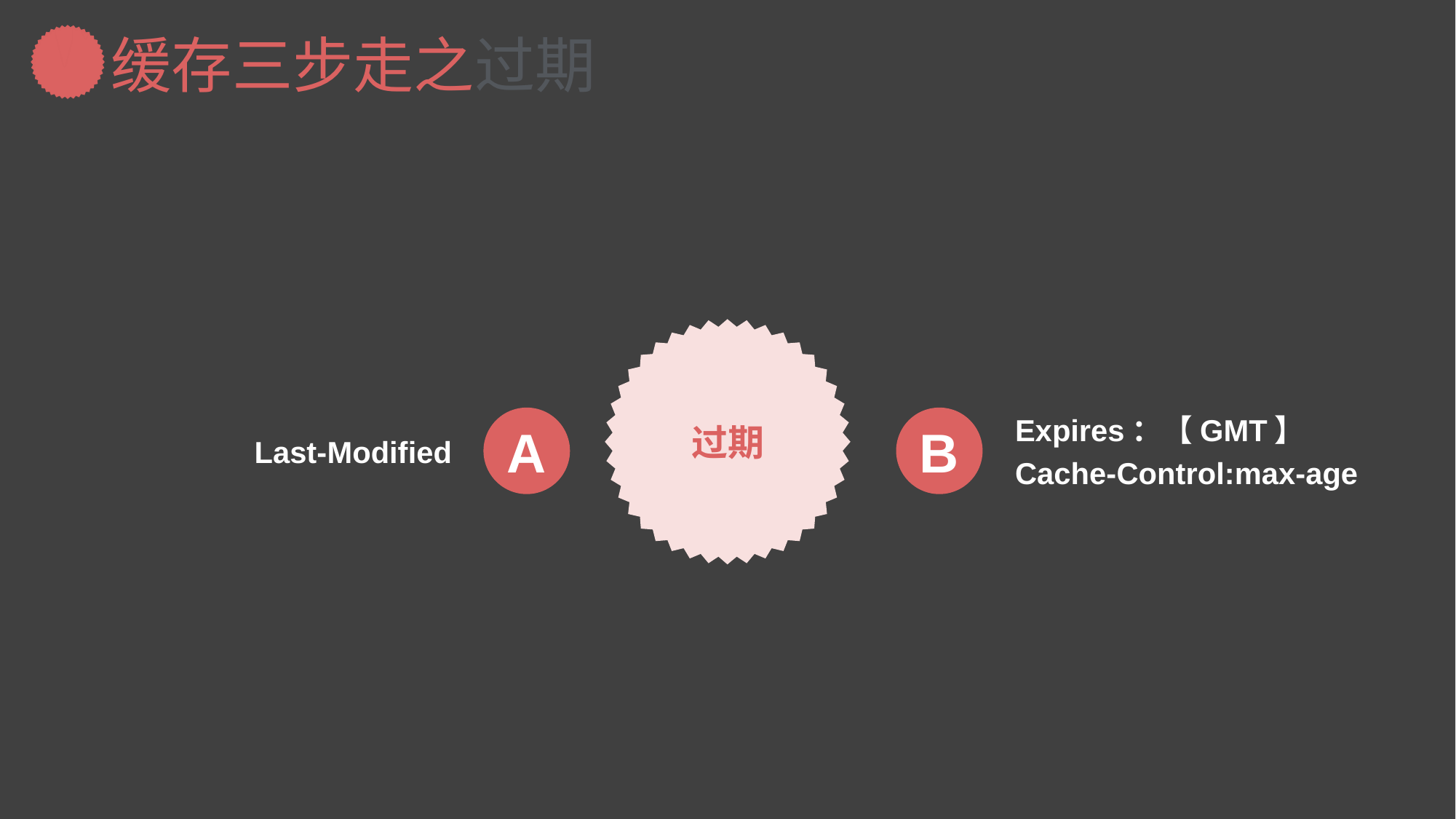

缓存三步走之过期
过期
Last-Modified
A
B
Expires：【GMT】
Cache-Control:max-age